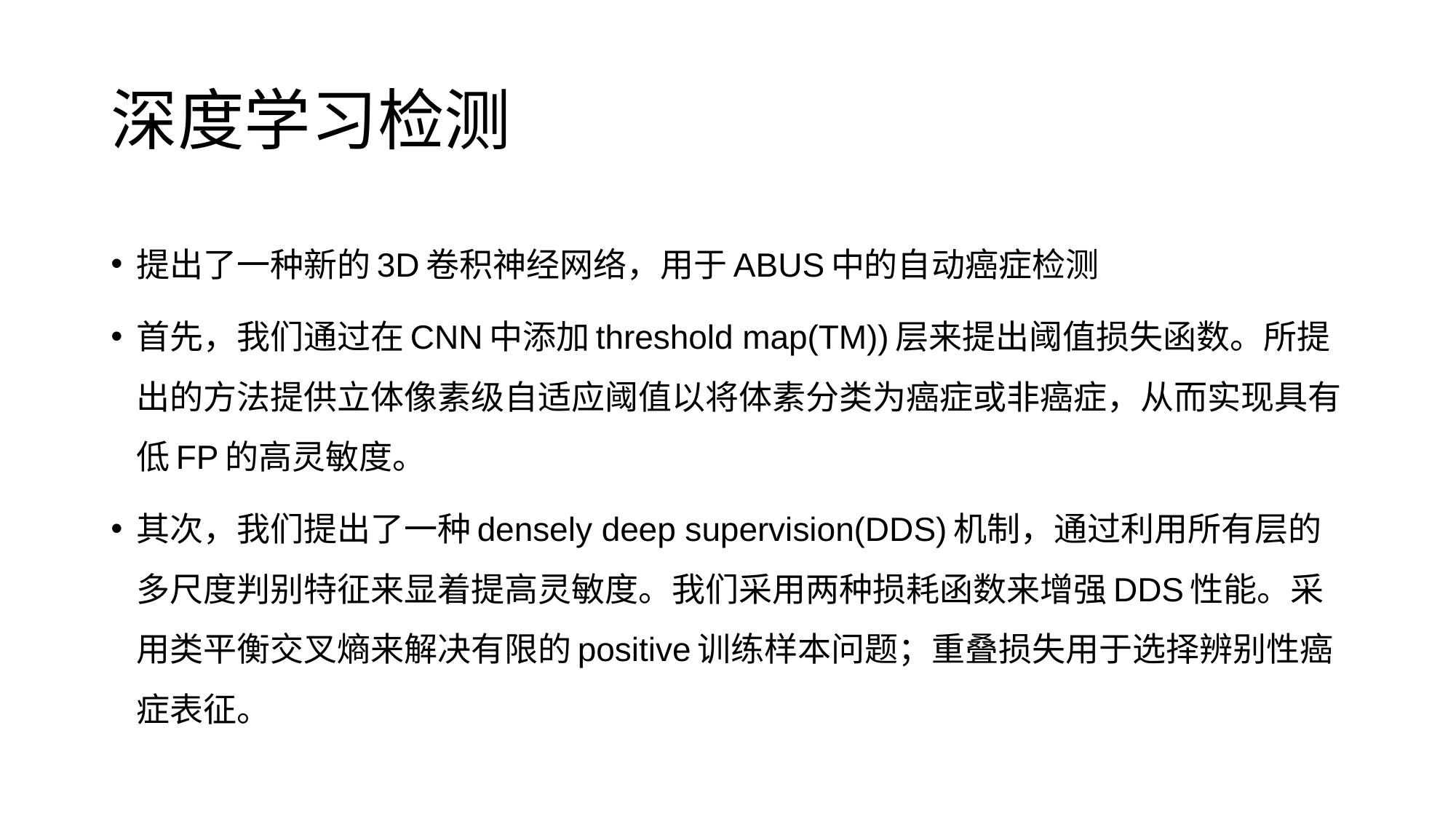

# 深度学习检测
提出了一种新的3D卷积神经网络，用于ABUS中的自动癌症检测
首先，我们通过在CNN中添加threshold map(TM))层来提出阈值损失函数。所提出的方法提供立体像素级自适应阈值以将体素分类为癌症或非癌症，从而实现具有低FP的高​​灵敏度。
其次，我们提出了一种densely deep supervision(DDS)机制，通过利用所有层的多尺度判别特征来显着提高灵敏度。我们采用两种损耗函数来增强DDS性能。采用类平衡交叉熵来解决有限的positive训练样本问题；重叠损失用于选择辨别性癌症表征。